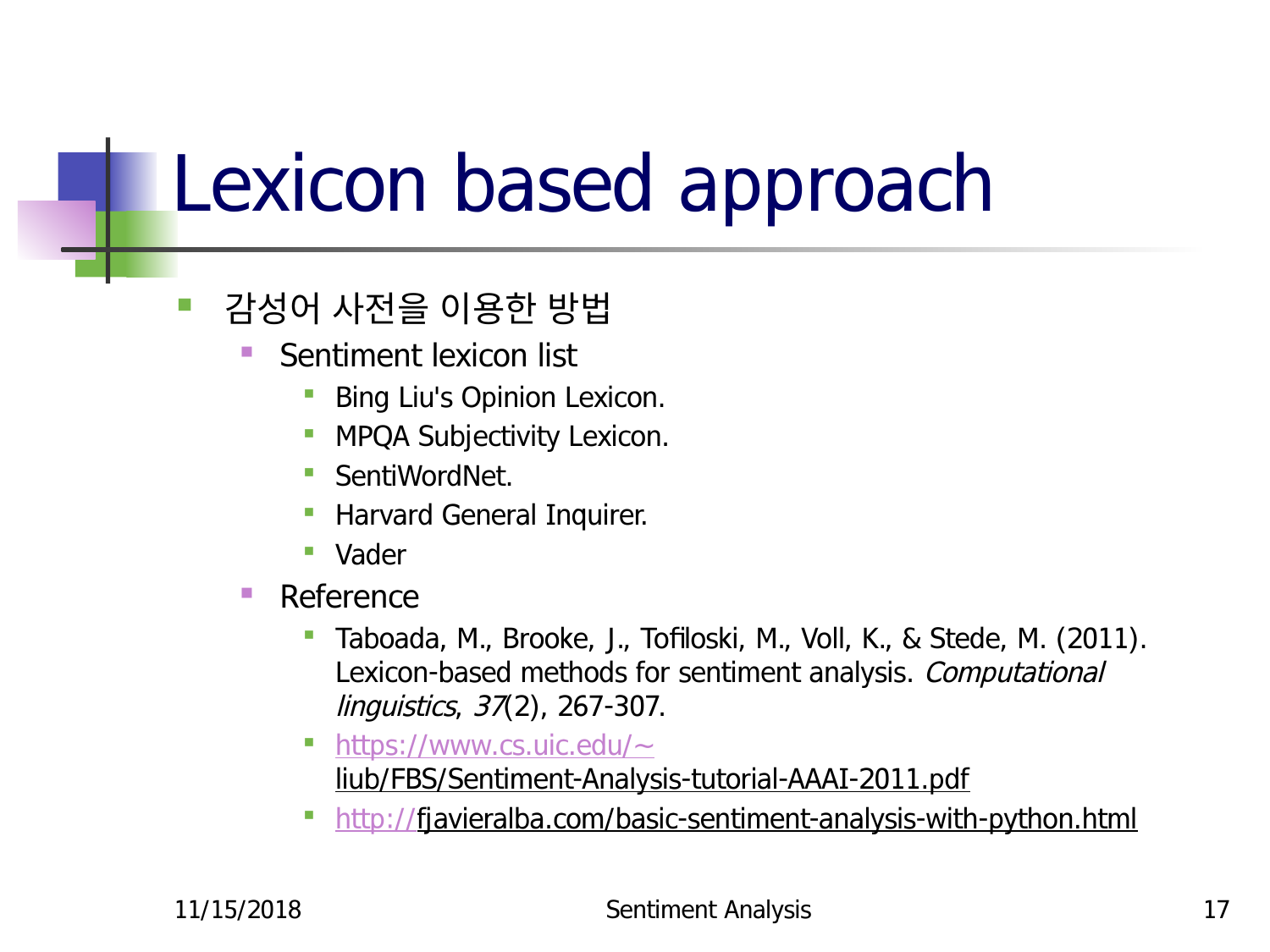

# Lexicon based approach
감성어 사전을 이용한 방법
Sentiment lexicon list
Bing Liu's Opinion Lexicon.
MPQA Subjectivity Lexicon.
SentiWordNet.
Harvard General Inquirer.
Vader
Reference
Taboada, M., Brooke, J., Tofiloski, M., Voll, K., & Stede, M. (2011). Lexicon-based methods for sentiment analysis. Computational linguistics, 37(2), 267-307.
https://www.cs.uic.edu/~liub/FBS/Sentiment-Analysis-tutorial-AAAI-2011.pdf
http://fjavieralba.com/basic-sentiment-analysis-with-python.html

11/15/2018
Sentiment Analysis
17